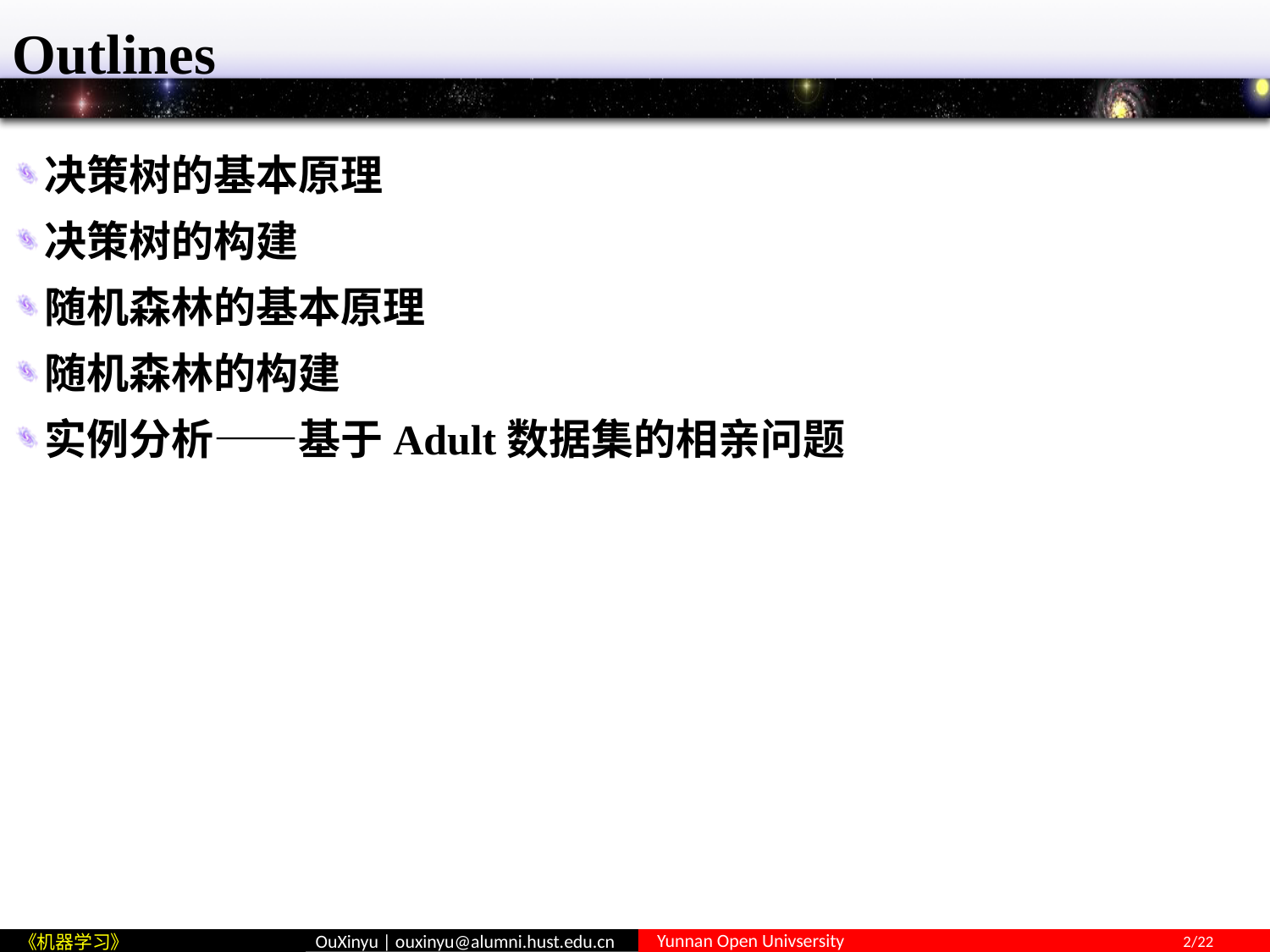

# Outlines
决策树的基本原理
决策树的构建
随机森林的基本原理
随机森林的构建
实例分析——基于Adult数据集的相亲问题